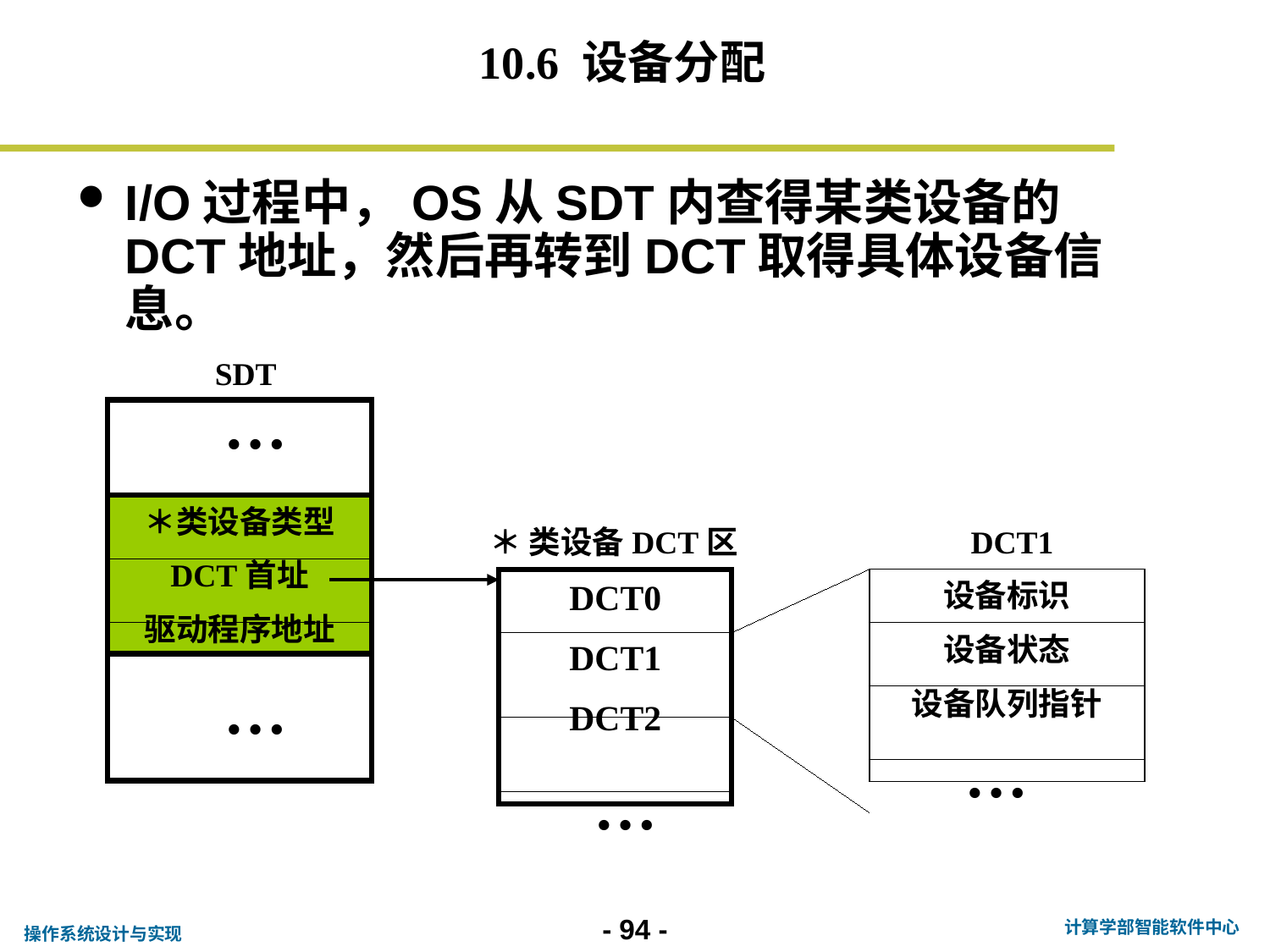

10.6 设备分配
I/O过程中，OS从SDT内查得某类设备的DCT地址，然后再转到DCT取得具体设备信息。
SDT
…

＊类设备类型
DCT首址
驱动程序地址
＊ 类设备DCT区
DCT1
DCT0
DCT1
DCT2

设备标识
设备状态
设备队列指针

…
…
…